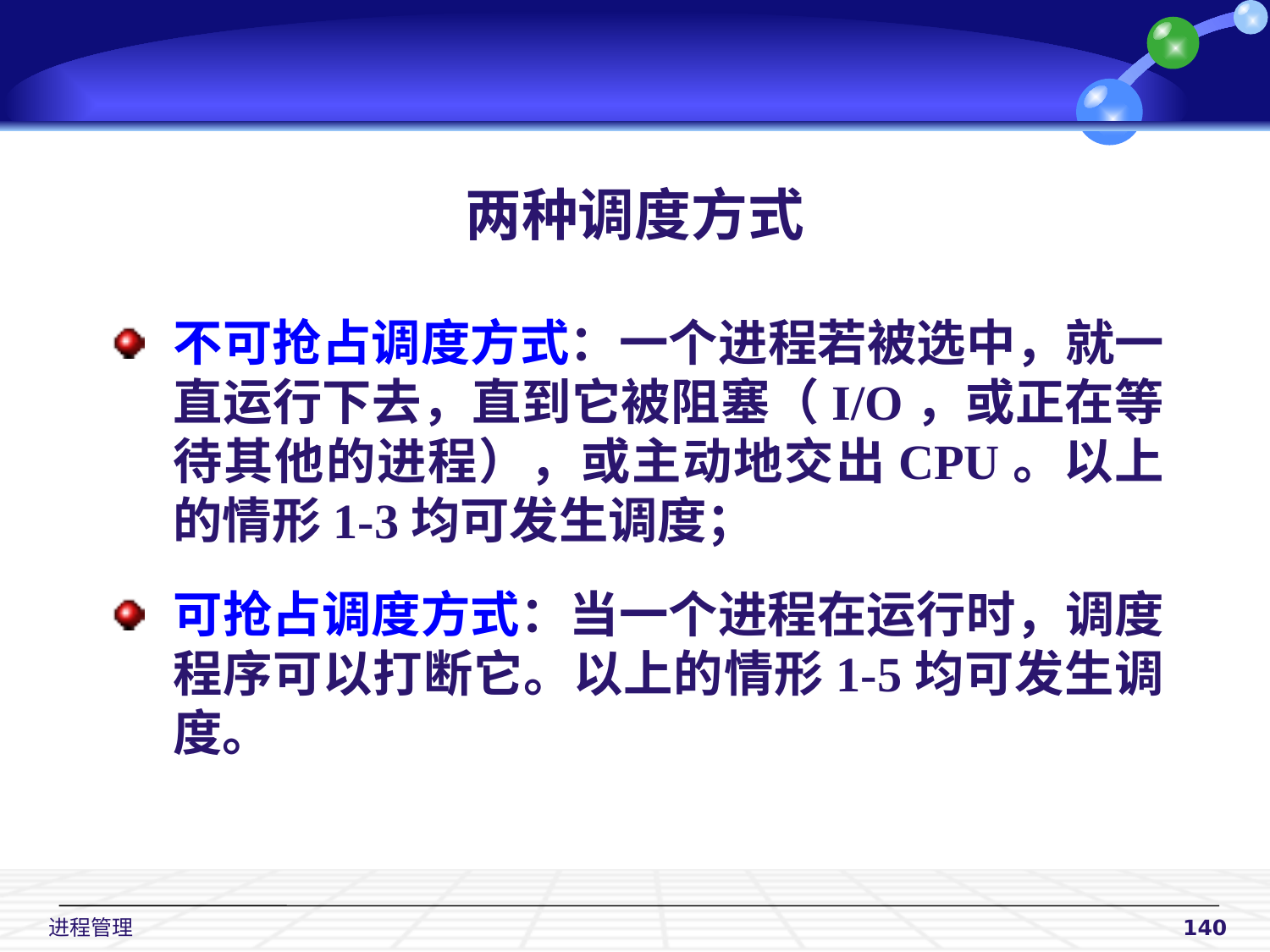

两种调度方式
不可抢占调度方式：一个进程若被选中，就一直运行下去，直到它被阻塞（I/O，或正在等待其他的进程），或主动地交出CPU。以上的情形1-3均可发生调度；
可抢占调度方式：当一个进程在运行时，调度程序可以打断它。以上的情形1-5均可发生调度。
   进程管理
140